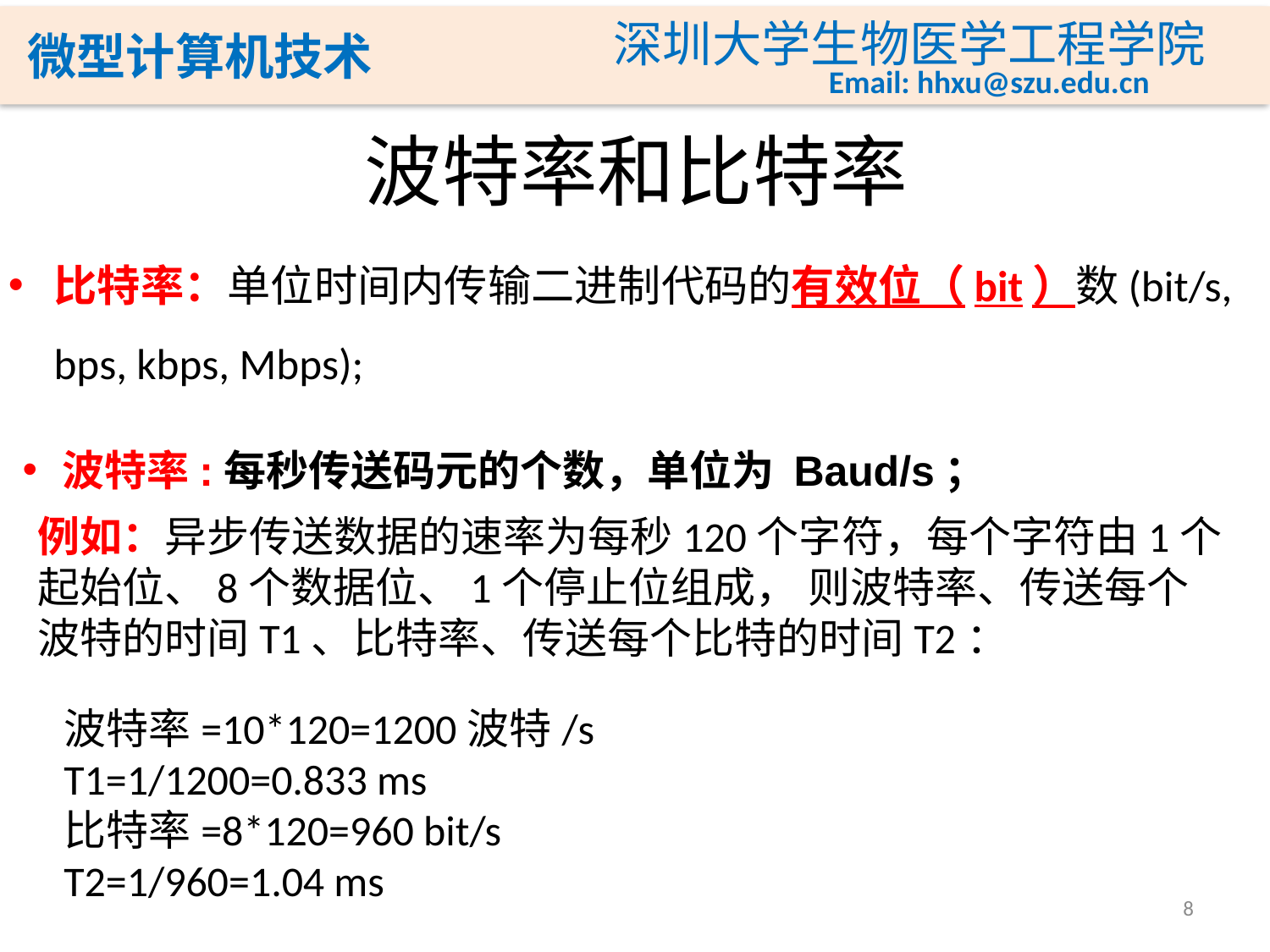

# 波特率和比特率
比特率：单位时间内传输二进制代码的有效位（bit）数(bit/s, bps, kbps, Mbps);
波特率:每秒传送码元的个数，单位为 Baud/s；
例如：异步传送数据的速率为每秒120个字符，每个字符由1个起始位、8个数据位、1个停止位组成， 则波特率、传送每个波特的时间T1、比特率、传送每个比特的时间T2：
波特率=10*120=1200波特/s
T1=1/1200=0.833 ms
比特率=8*120=960 bit/s
T2=1/960=1.04 ms
8